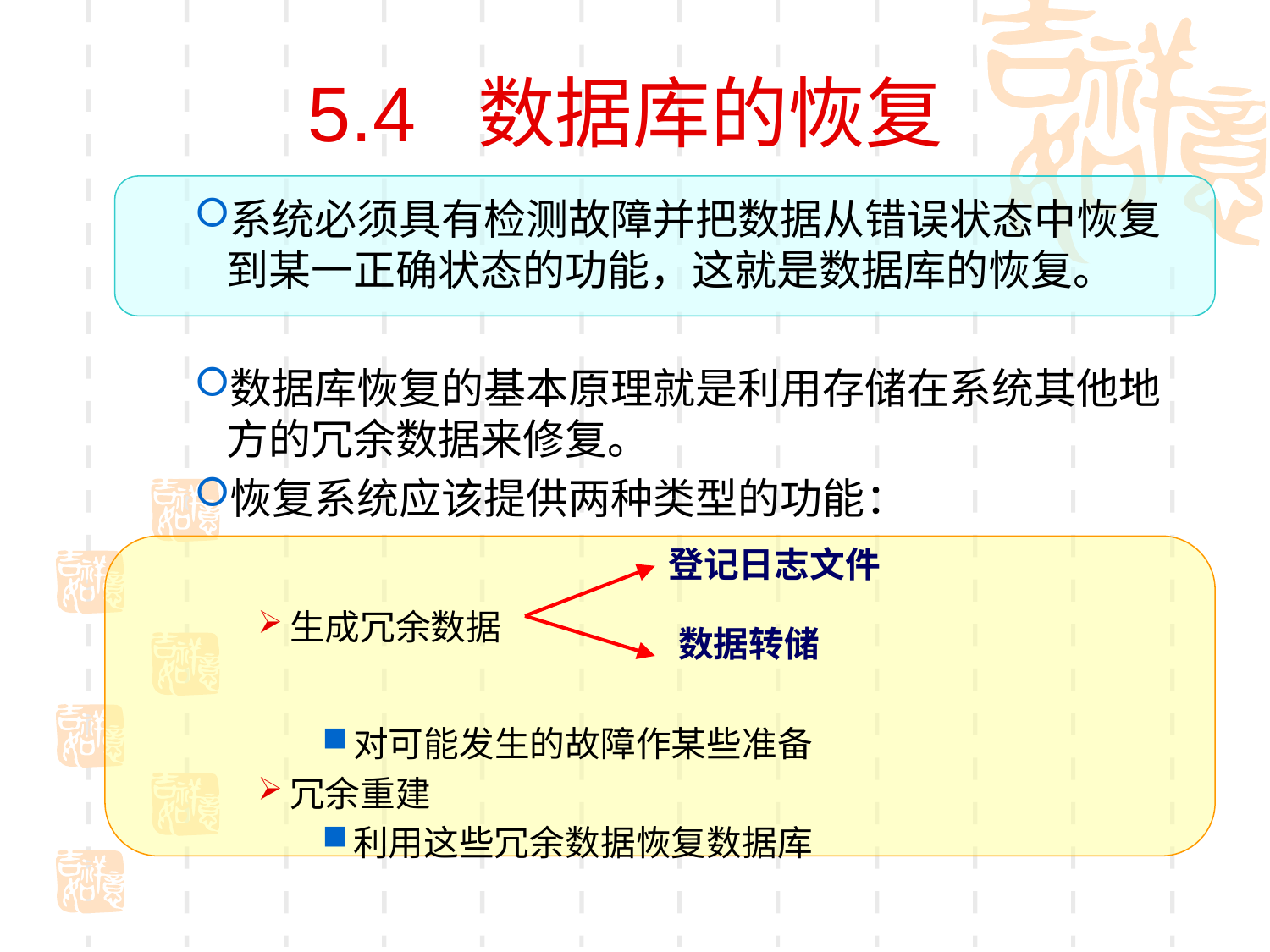

# 5.4  数据库的恢复

系统必须具有检测故障并把数据从错误状态中恢复到某一正确状态的功能，这就是数据库的恢复。

数据库恢复的基本原理就是利用存储在系统其他地方的冗余数据来修复。
恢复系统应该提供两种类型的功能：

生成冗余数据

对可能发生的故障作某些准备
冗余重建
利用这些冗余数据恢复数据库

登记日志文件

数据转储